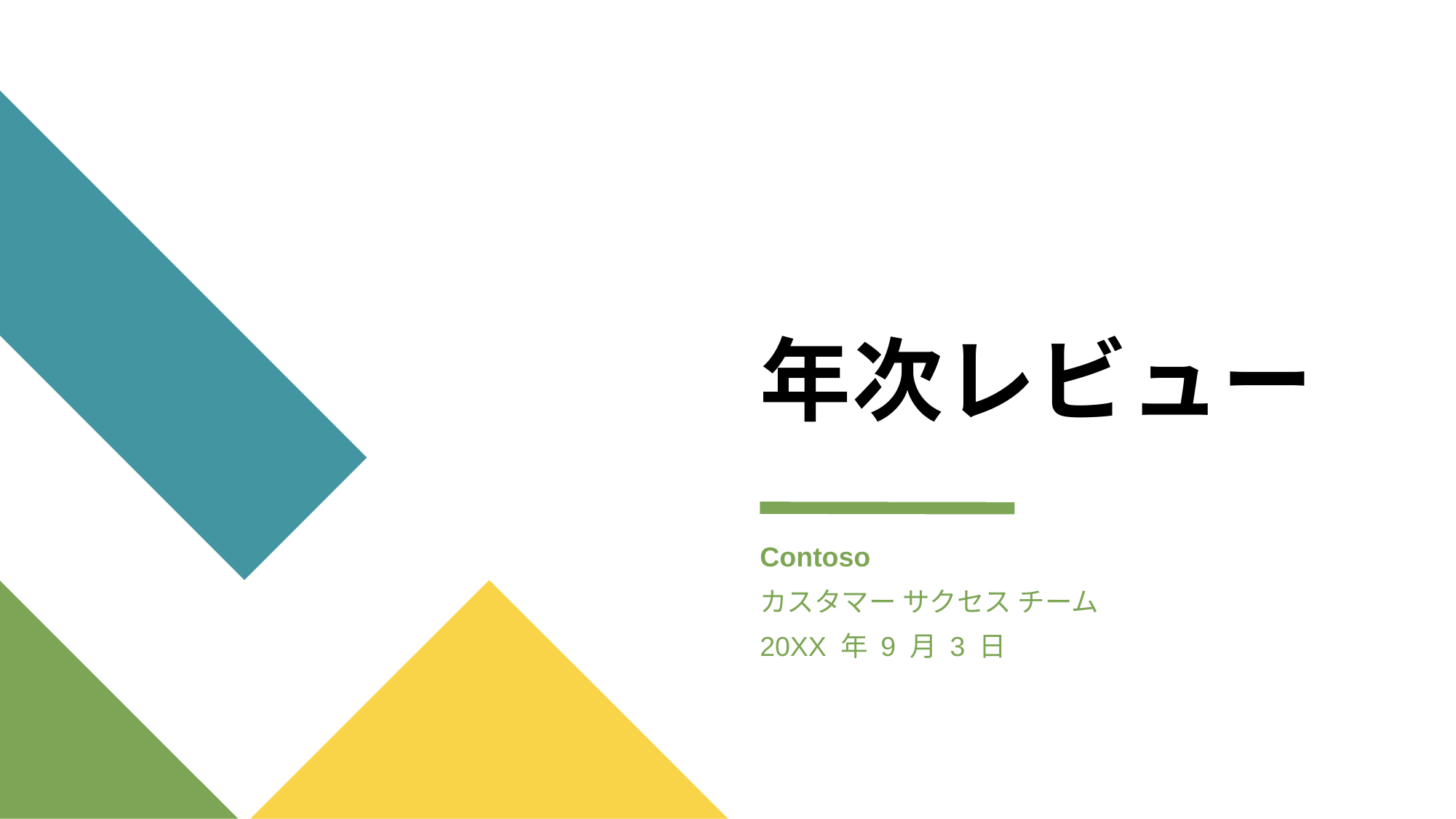

# 年次レビュー
Contoso
カスタマー サクセス チーム
20XX 年 9 月 3 日